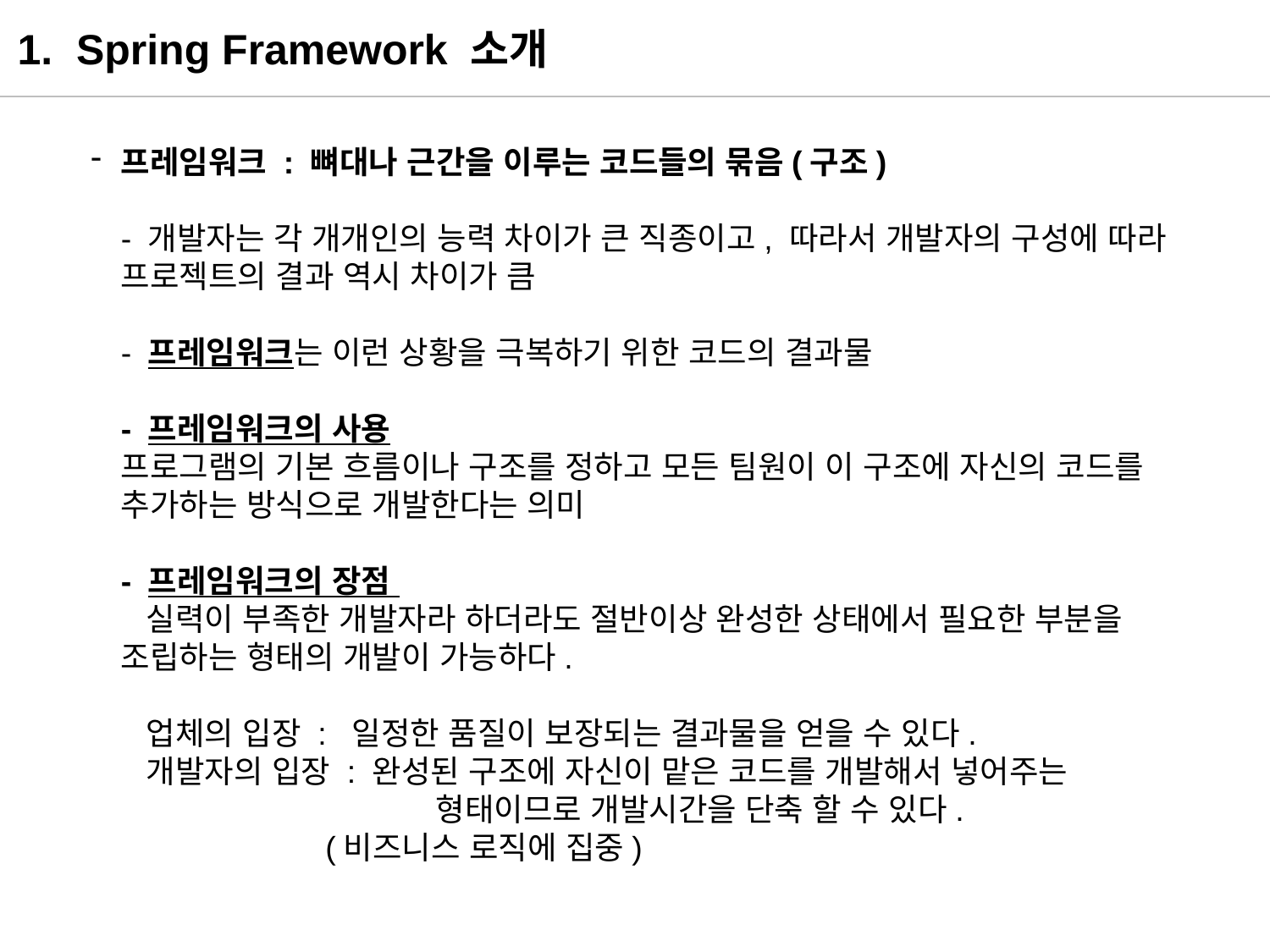

1.  Spring Framework 소개
프레임워크 : 뼈대나 근간을 이루는 코드들의 묶음(구조)

- 개발자는 각 개개인의 능력 차이가 큰 직종이고, 따라서 개발자의 구성에 따라 프로젝트의 결과 역시 차이가 큼

- 프레임워크는 이런 상황을 극복하기 위한 코드의 결과물

- 프레임워크의 사용
프로그램의 기본 흐름이나 구조를 정하고 모든 팀원이 이 구조에 자신의 코드를 추가하는 방식으로 개발한다는 의미

- 프레임워크의 장점
  실력이 부족한 개발자라 하더라도 절반이상 완성한 상태에서 필요한 부분을
조립하는 형태의 개발이 가능하다.

  업체의 입장 :  일정한 품질이 보장되는 결과물을 얻을 수 있다.
  개발자의 입장 : 완성된 구조에 자신이 맡은 코드를 개발해서 넣어주는
    		      형태이므로 개발시간을 단축 할 수 있다.
                       (비즈니스 로직에 집중)